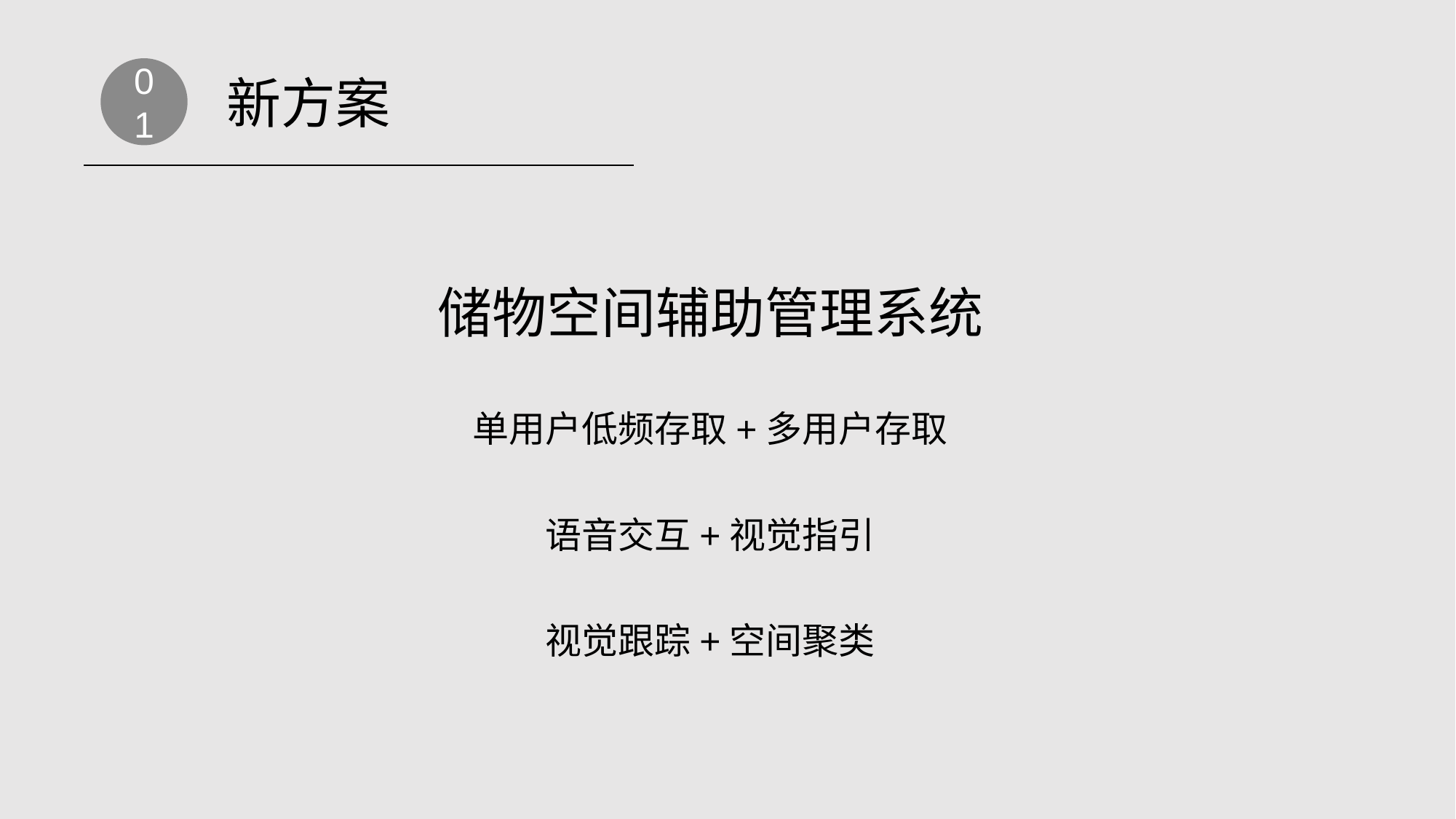

01
新方案
储物空间辅助管理系统
单用户低频存取+多用户存取
语音交互+视觉指引
视觉跟踪+空间聚类